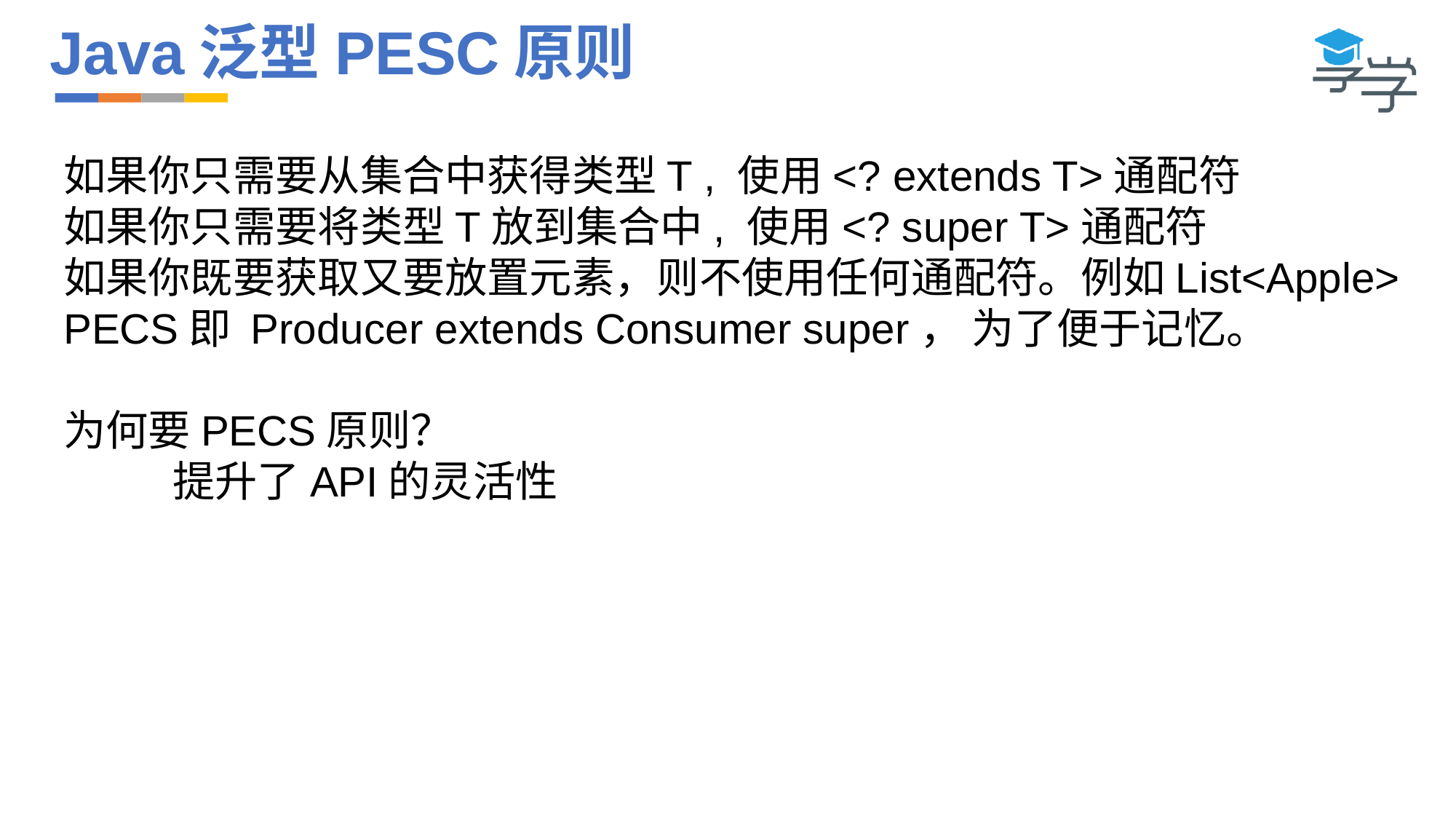

# Java泛型PESC原则
如果你只需要从集合中获得类型T , 使用<? extends T>通配符
如果你只需要将类型T放到集合中, 使用<? super T>通配符
如果你既要获取又要放置元素，则不使用任何通配符。例如List<Apple>
PECS即 Producer extends Consumer super， 为了便于记忆。

为何要PECS原则？
	提升了API的灵活性